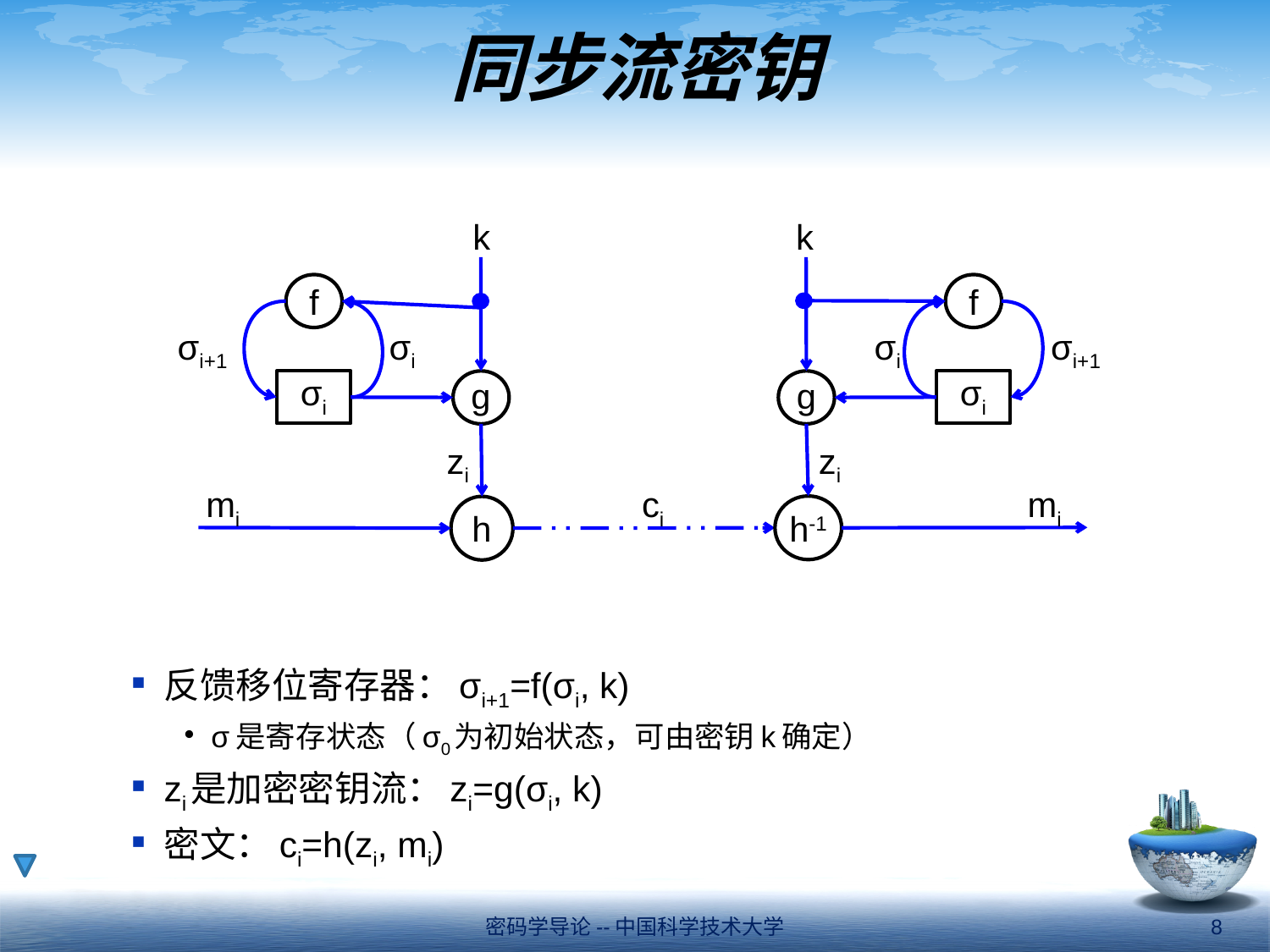

# 同步流密钥

反馈移位寄存器：σi+1=f(σi, k)
σ是寄存状态（σ0为初始状态，可由密钥k确定）
zi是加密密钥流：zi=g(σi, k)
密文：ci=h(zi, mi)
k
k
f
f

σi+1
σi
σi
σi+1
σi
g
g
σi
zi
zi
mi
ci
mi
h-1
h

密码学导论--中国科学技术大学
8